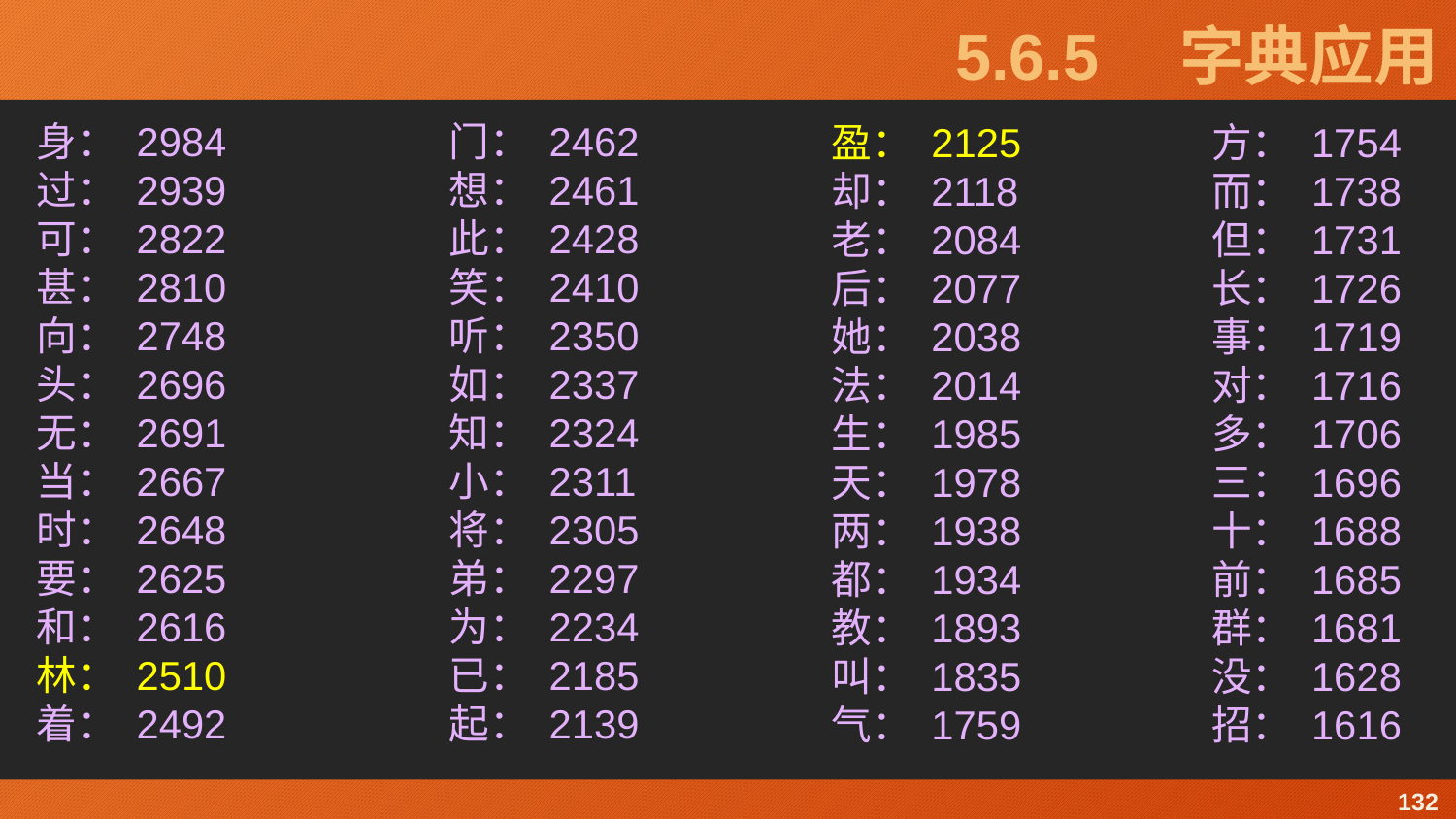

# 5.6.5　字典应用
身： 2984
过： 2939
可： 2822
甚： 2810
向： 2748
头： 2696
无： 2691
当： 2667
时： 2648
要： 2625
和： 2616
林： 2510
着： 2492
门： 2462
想： 2461
此： 2428
笑： 2410
听： 2350
如： 2337
知： 2324
小： 2311
将： 2305
弟： 2297
为： 2234
已： 2185
起： 2139
盈： 2125
却： 2118
老： 2084
后： 2077
她： 2038
法： 2014
生： 1985
天： 1978
两： 1938
都： 1934
教： 1893
叫： 1835
气： 1759
方： 1754
而： 1738
但： 1731
长： 1726
事： 1719
对： 1716
多： 1706
三： 1696
十： 1688
前： 1685
群： 1681
没： 1628
招： 1616
132